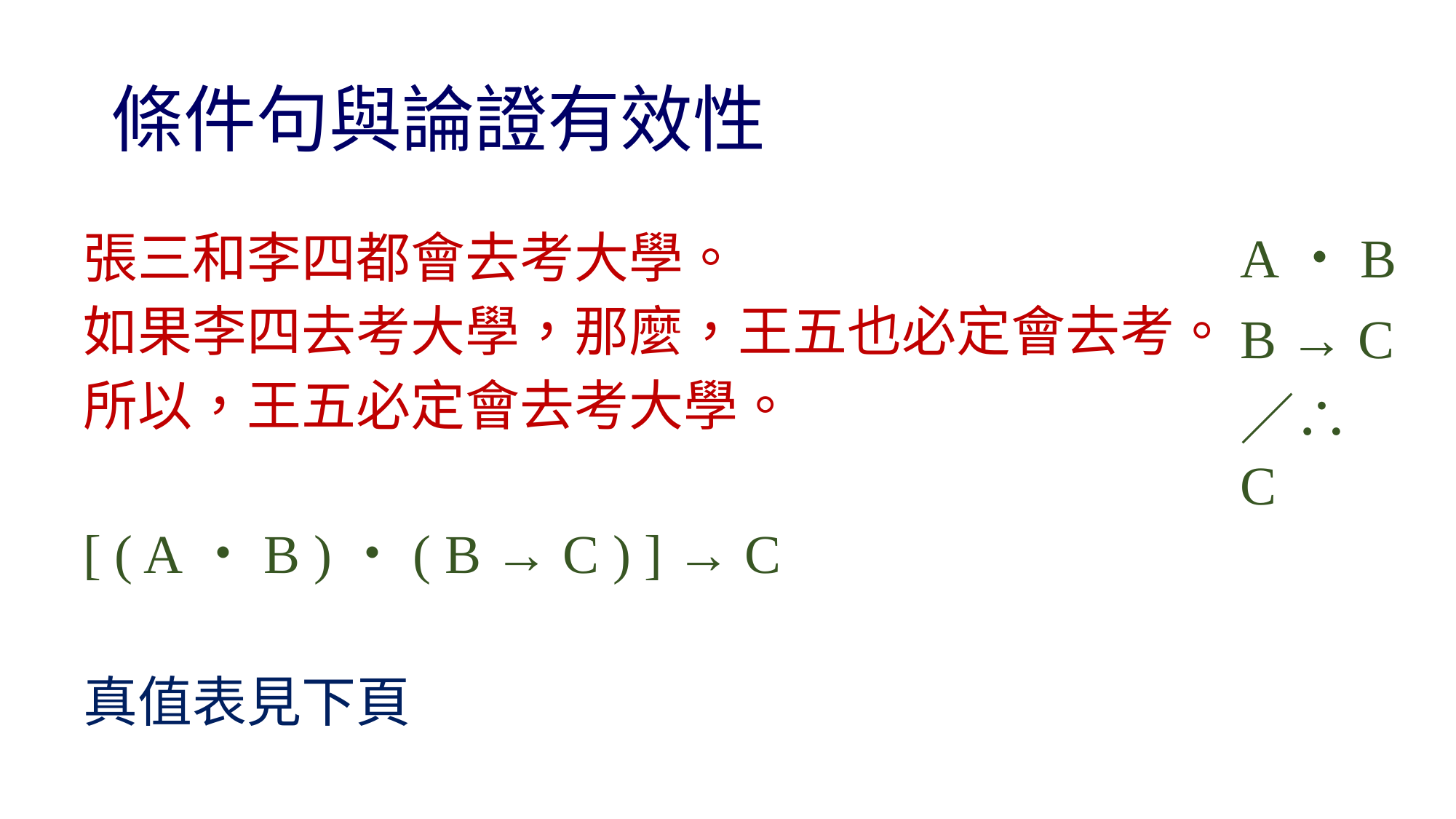

# 條件句與論證有效性
張三和李四都會去考大學。
如果李四去考大學，那麼，王五也必定會去考。
所以，王五必定會去考大學。

[ ( A・B )・( B → C ) ] → C

真值表見下頁
A・B
B → C
／∴ C